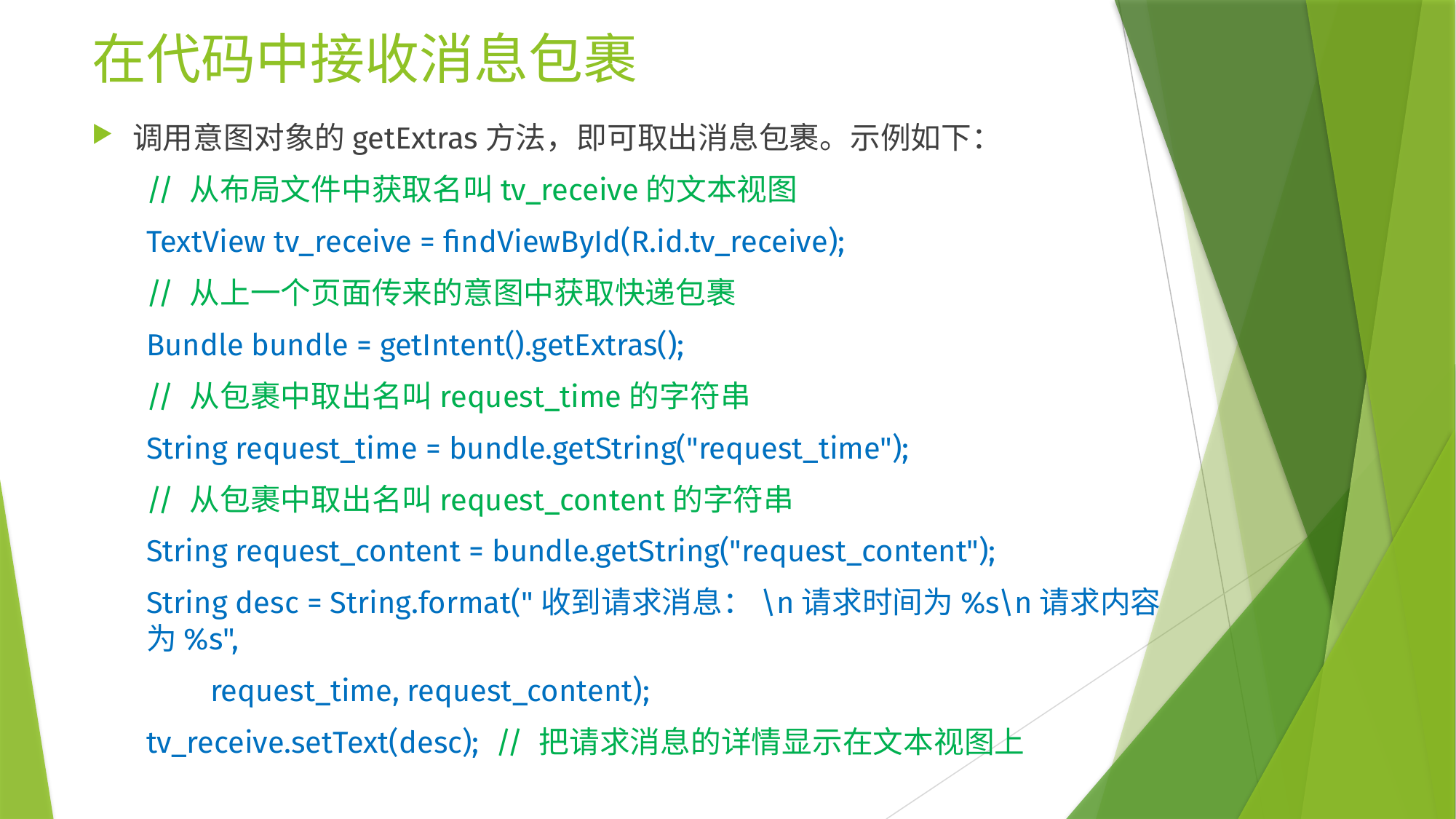

# 在代码中接收消息包裹
调用意图对象的getExtras方法，即可取出消息包裹。示例如下：
// 从布局文件中获取名叫tv_receive的文本视图
TextView tv_receive = findViewById(R.id.tv_receive);
// 从上一个页面传来的意图中获取快递包裹
Bundle bundle = getIntent().getExtras();
// 从包裹中取出名叫request_time的字符串
String request_time = bundle.getString("request_time");
// 从包裹中取出名叫request_content的字符串
String request_content = bundle.getString("request_content");
String desc = String.format("收到请求消息：\n请求时间为%s\n请求内容为%s",
        request_time, request_content);
tv_receive.setText(desc);  // 把请求消息的详情显示在文本视图上